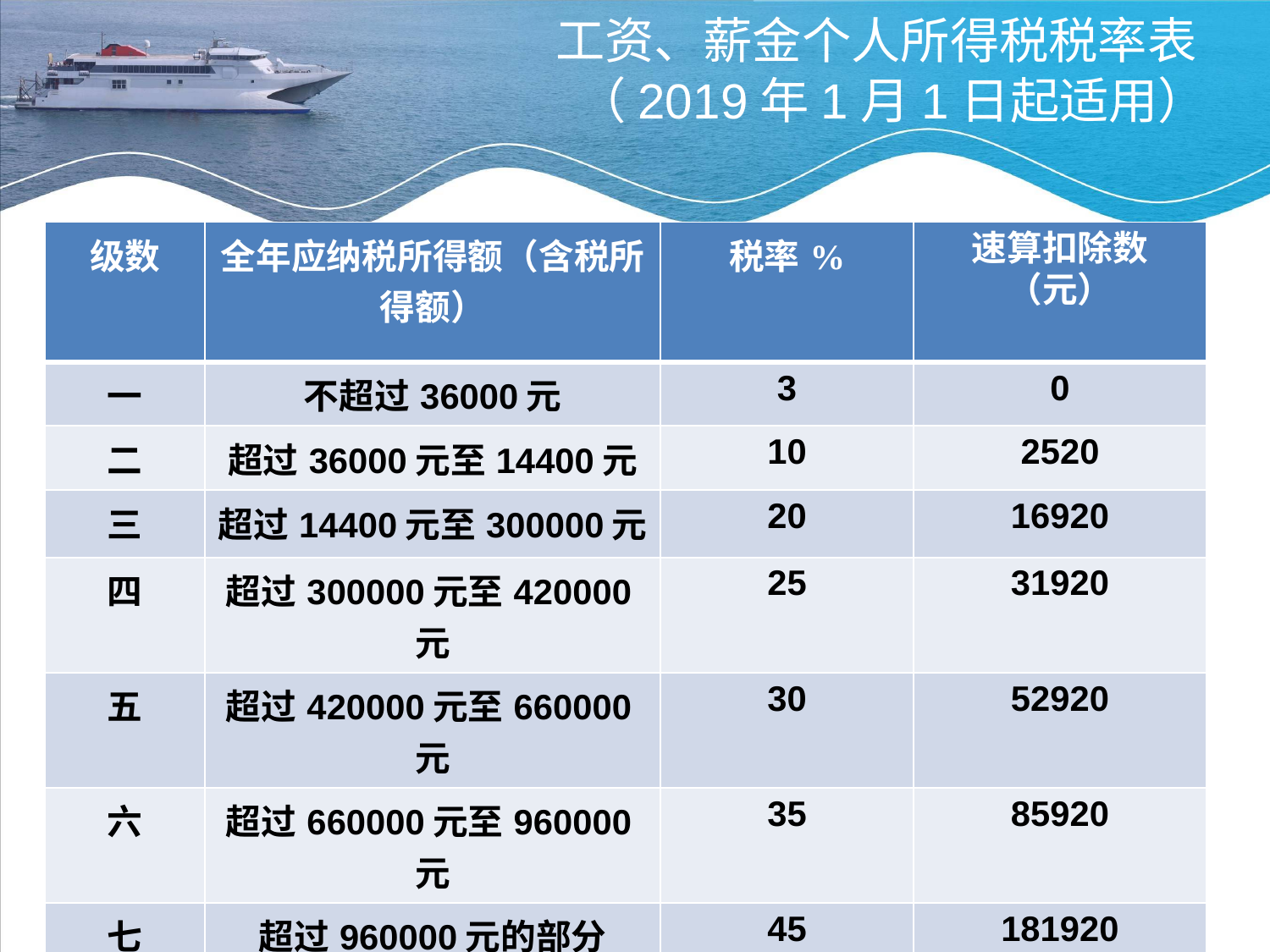

# 工资、薪金个人所得税税率表 （2019年1月1日起适用）
| 级数 | 全年应纳税所得额（含税所得额） | 税率% | 速算扣除数（元） |
| --- | --- | --- | --- |
| 一 | 不超过36000元 | 3 | 0 |
| 二 | 超过36000元至14400元 | 10 | 2520 |
| 三 | 超过14400元至300000元 | 20 | 16920 |
| 四 | 超过300000元至420000元 | 25 | 31920 |
| 五 | 超过420000元至660000元 | 30 | 52920 |
| 六 | 超过660000元至960000元 | 35 | 85920 |
| 七 | 超过960000元的部分 | 45 | 181920 |